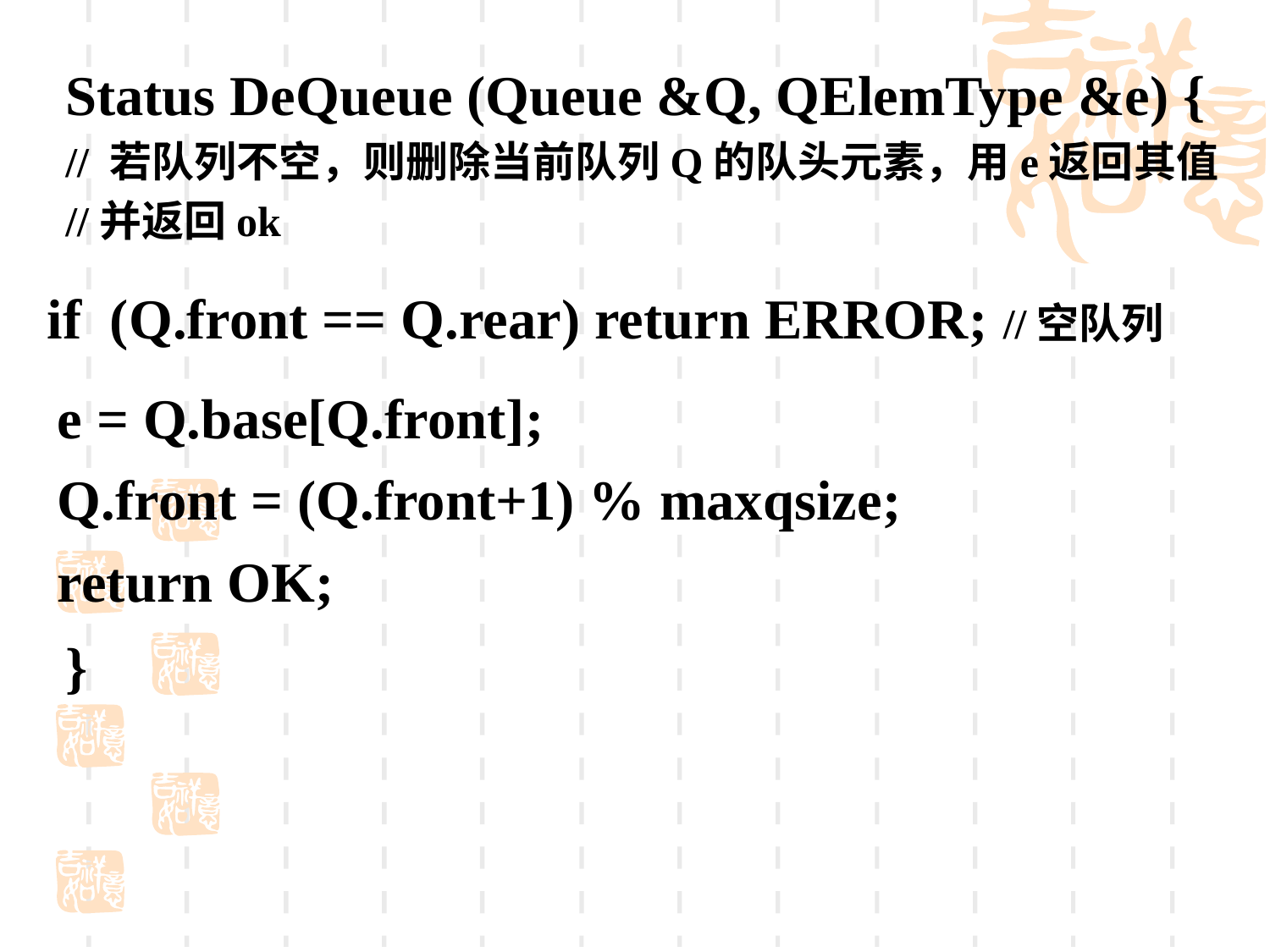

Status DeQueue (Queue &Q, QElemType &e) {
// 若队列不空，则删除当前队列Q的队头元素，用e返回其值
//并返回ok

}
if  (Q.front == Q.rear) return ERROR; //空队列
e = Q.base[Q.front];
Q.front = (Q.front+1) % maxqsize;
return OK;